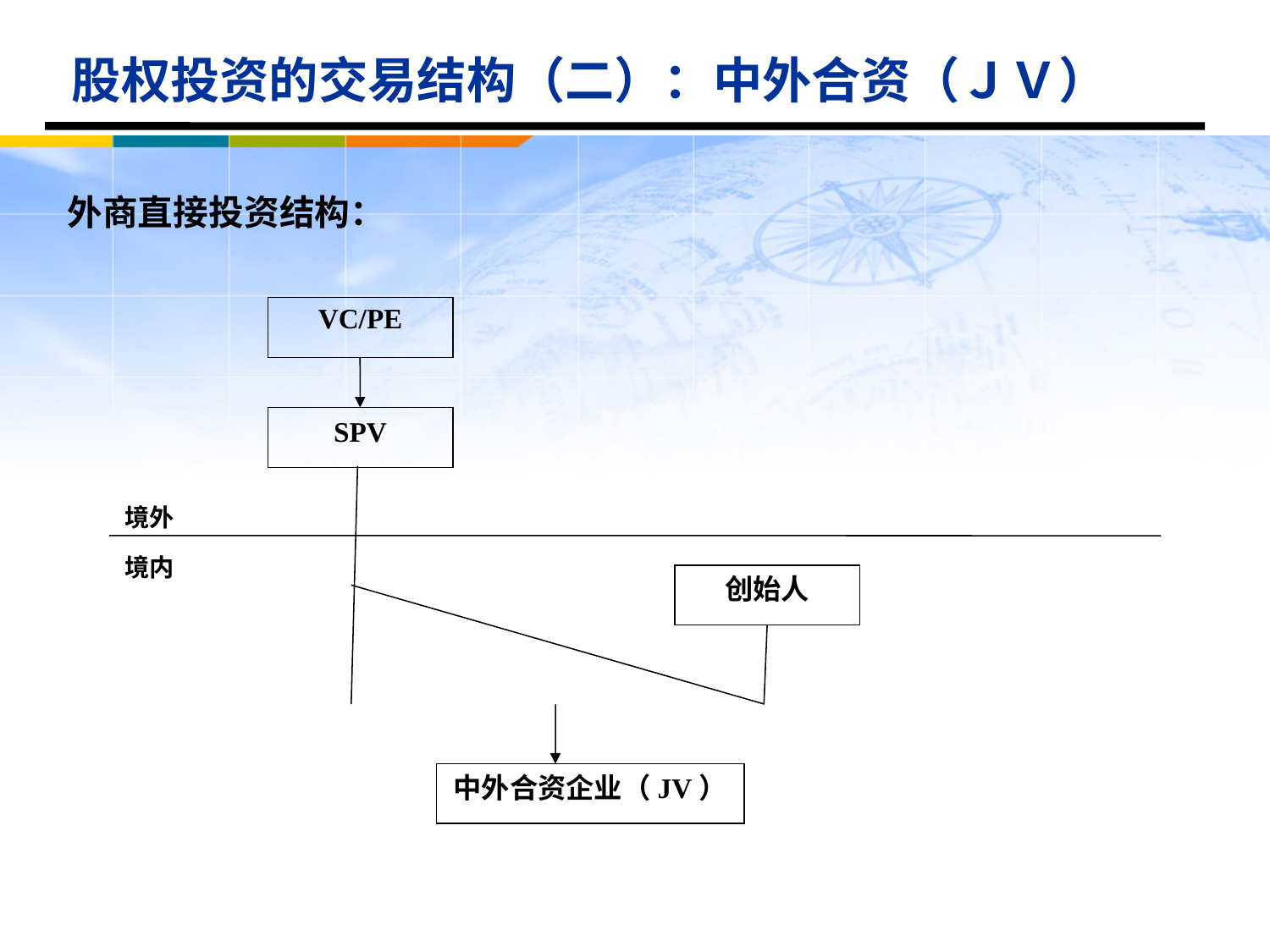

股权投资的交易结构（二）：中外合资（ＪＶ）

外商直接投资结构：

VC/PE

SPV

境外
境内
创始人
中外合资企业（JV）